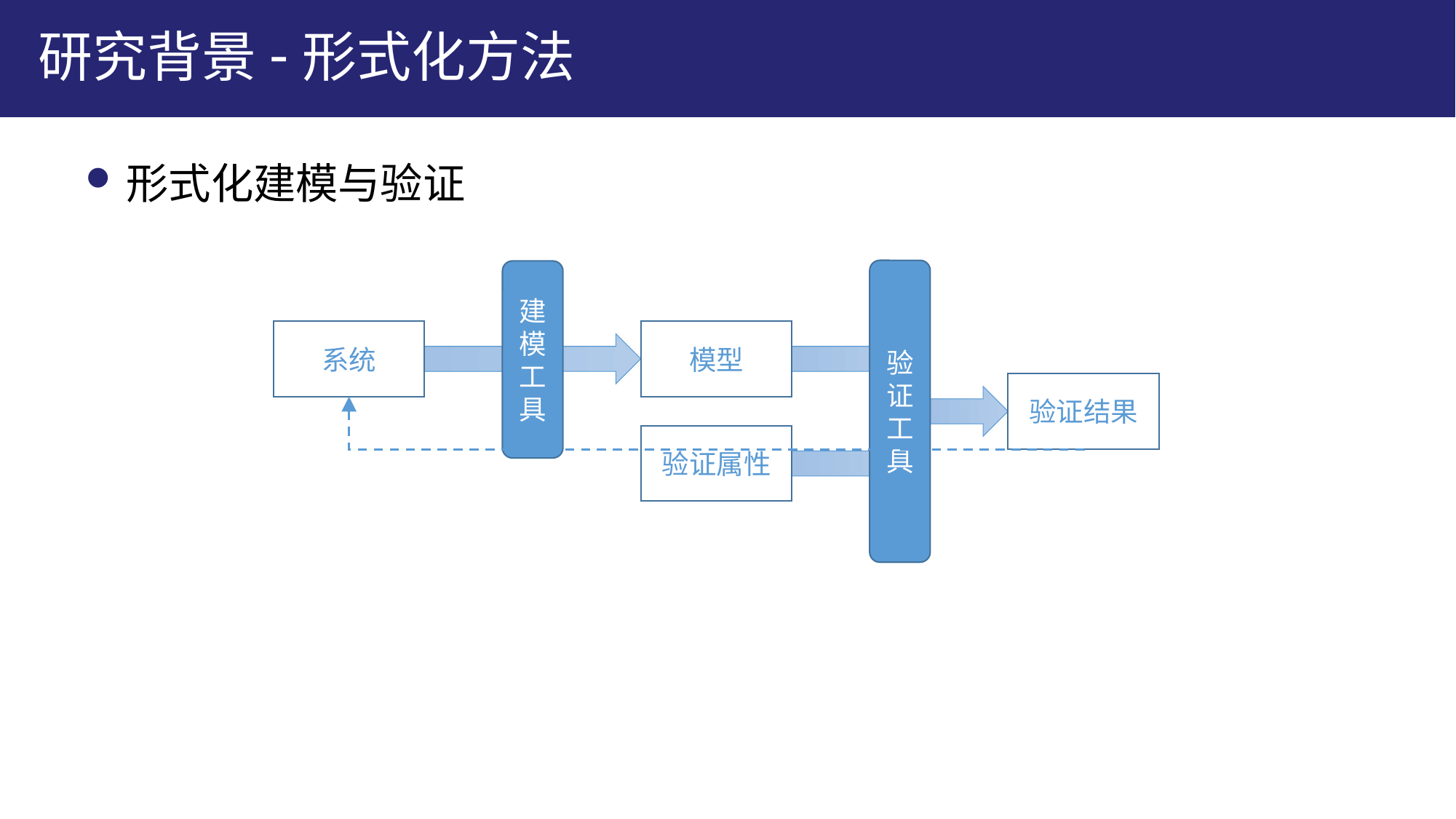

# 研究背景-形式化方法
形式化建模与验证

验证工具
建模工具

系统
模型

验证结果

验证属性